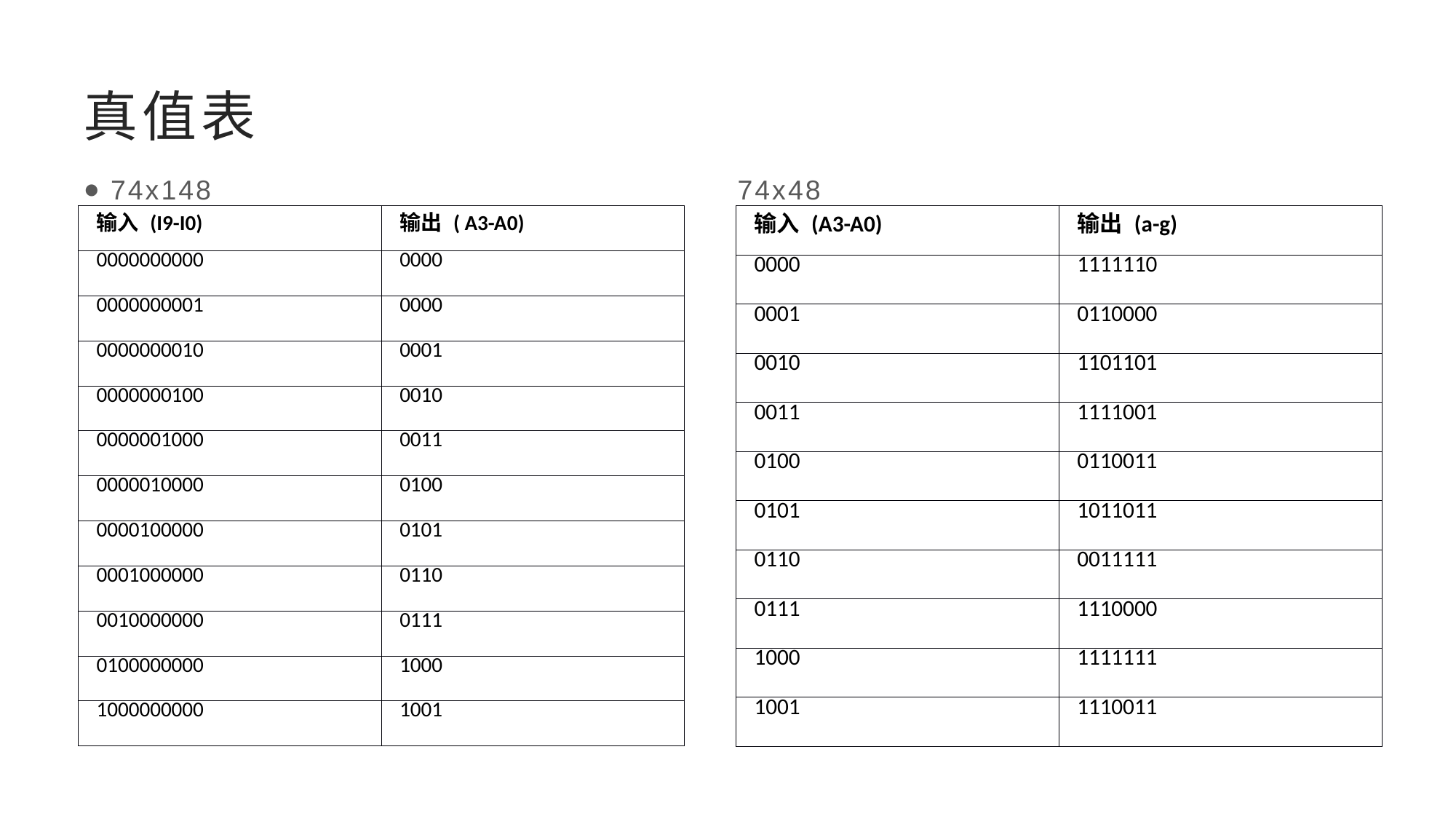

# 真值表
74x148                                                     74x48
| 输入 (I9-I0) | 输出 ( A3-A0) |
| --- | --- |
| 0000000000 | 0000 |
| 0000000001 | 0000 |
| 0000000010 | 0001 |
| 0000000100 | 0010 |
| 0000001000 | 0011 |
| 0000010000 | 0100 |
| 0000100000 | 0101 |
| 0001000000 | 0110 |
| 0010000000 | 0111 |
| 0100000000 | 1000 |
| 1000000000 | 1001 |
| 输入 (A3-A0) | 输出 (a-g) |
| --- | --- |
| 0000 | 1111110 |
| 0001 | 0110000 |
| 0010 | 1101101 |
| 0011 | 1111001 |
| 0100 | 0110011 |
| 0101 | 1011011 |
| 0110 | 0011111 |
| 0111 | 1110000 |
| 1000 | 1111111 |
| 1001 | 1110011 |